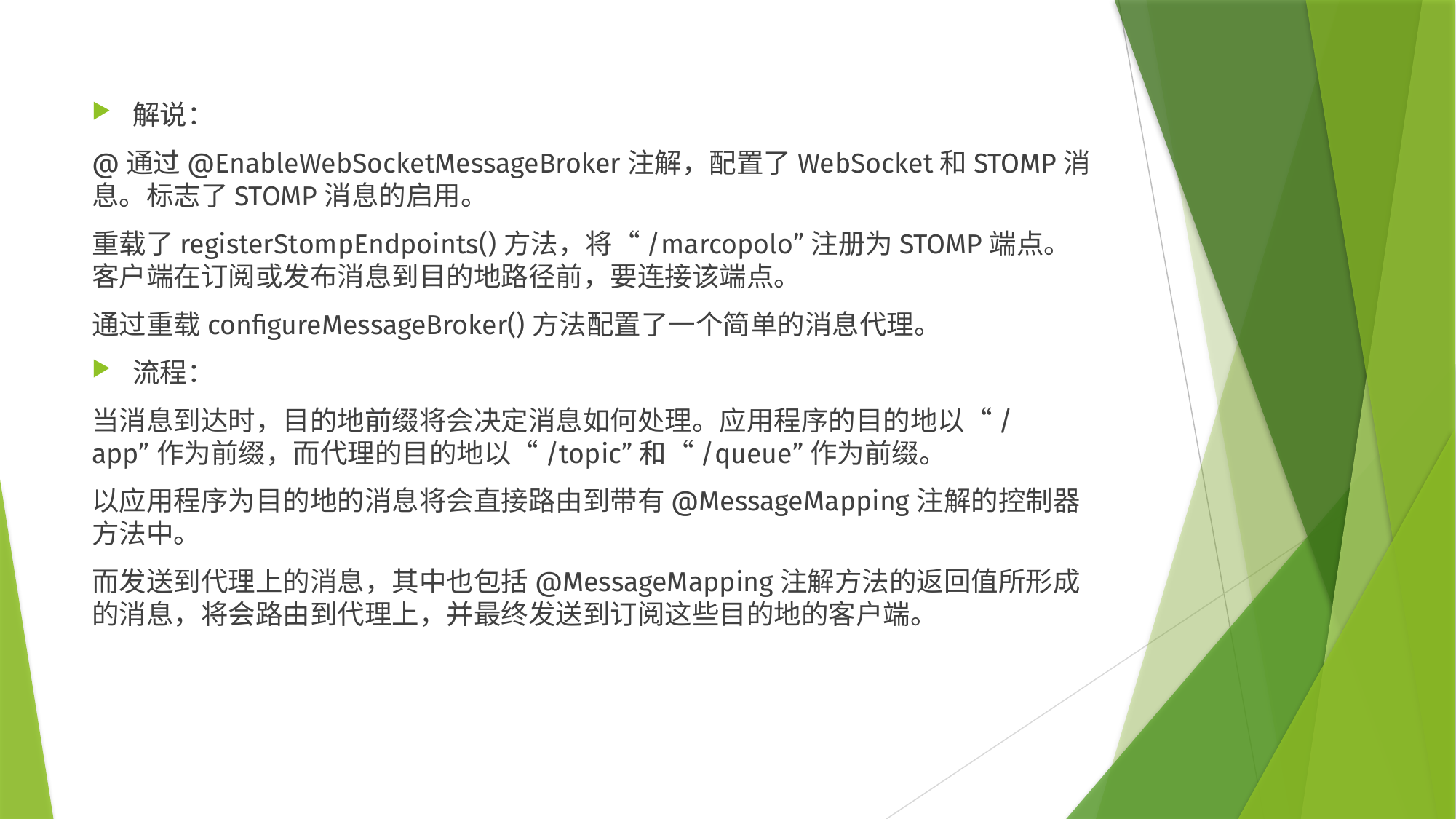

解说：
@通过@EnableWebSocketMessageBroker注解，配置了WebSocket和STOMP消息。标志了STOMP消息的启用。
重载了registerStompEndpoints()方法，将“/marcopolo”注册为STOMP端点。客户端在订阅或发布消息到目的地路径前，要连接该端点。
通过重载configureMessageBroker()方法配置了一个简单的消息代理。
流程：
当消息到达时，目的地前缀将会决定消息如何处理。应用程序的目的地以“/app”作为前缀，而代理的目的地以“/topic”和“/queue”作为前缀。
以应用程序为目的地的消息将会直接路由到带有@MessageMapping注解的控制器方法中。
而发送到代理上的消息，其中也包括@MessageMapping注解方法的返回值所形成的消息，将会路由到代理上，并最终发送到订阅这些目的地的客户端。